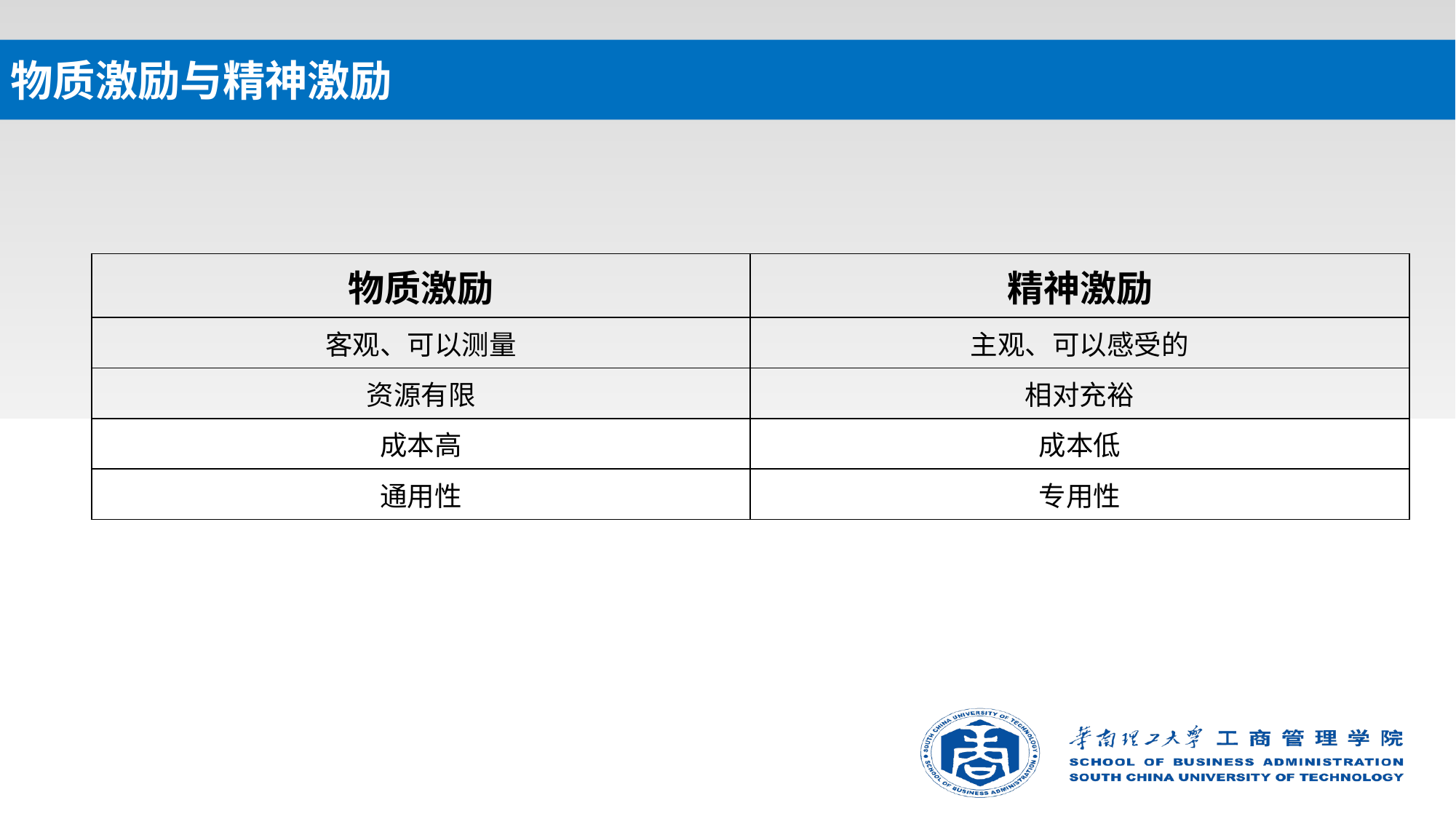

# 物质激励与精神激励
| 物质激励 | 精神激励 |
| --- | --- |
| 客观、可以测量 | 主观、可以感受的 |
| 资源有限 | 相对充裕 |
| 成本高 | 成本低 |
| 通用性 | 专用性 |